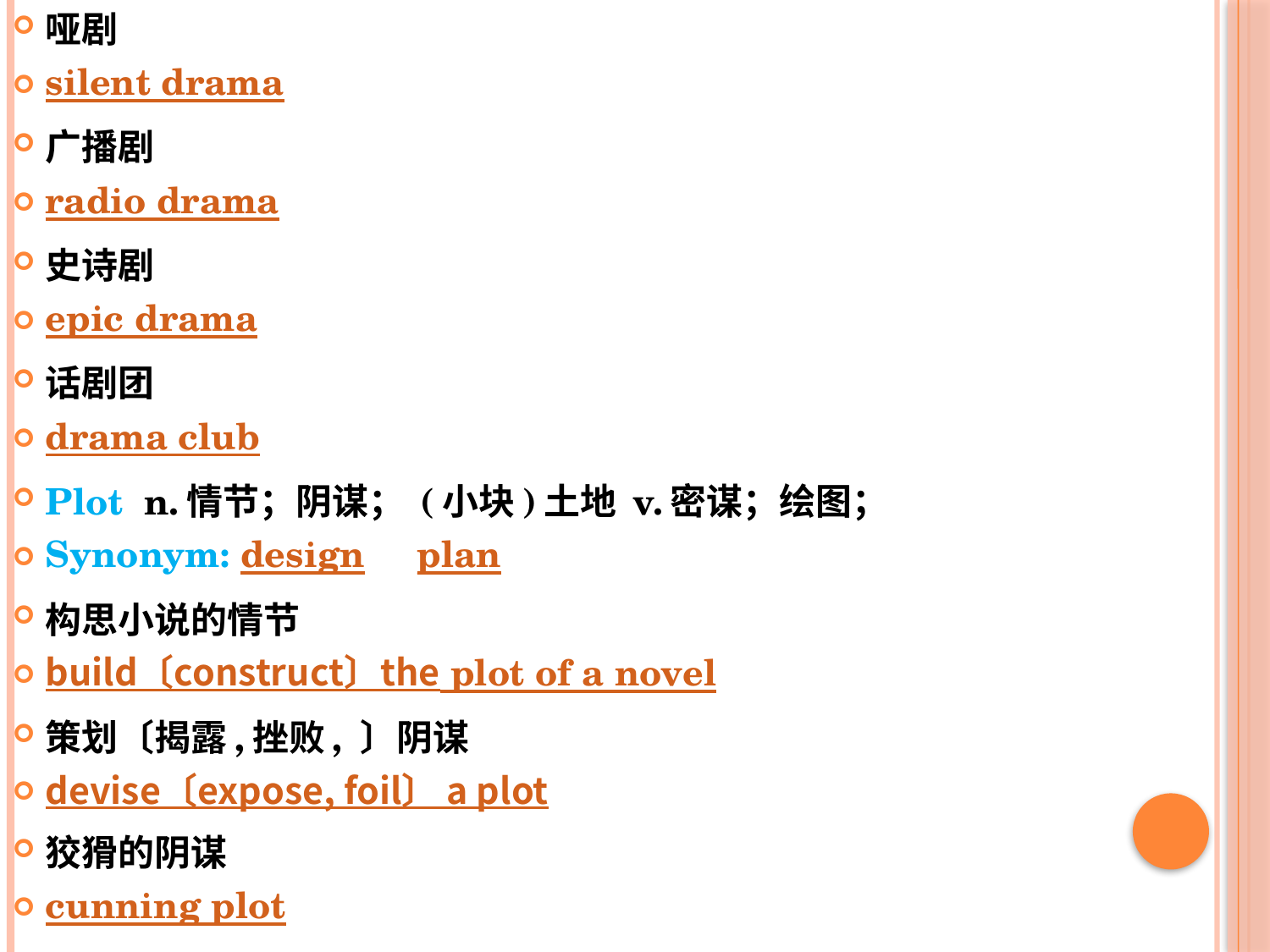

哑剧
silent drama
广播剧
radio drama
史诗剧
epic drama
话剧团
drama club
Plot  n.情节；阴谋； (小块)土地 v.密谋；绘图；
Synonym: design　 plan
构思小说的情节
build〔construct〕the plot of a novel
策划〔揭露,挫败, 〕阴谋
devise〔expose, foil〕 a plot
狡猾的阴谋
cunning plot